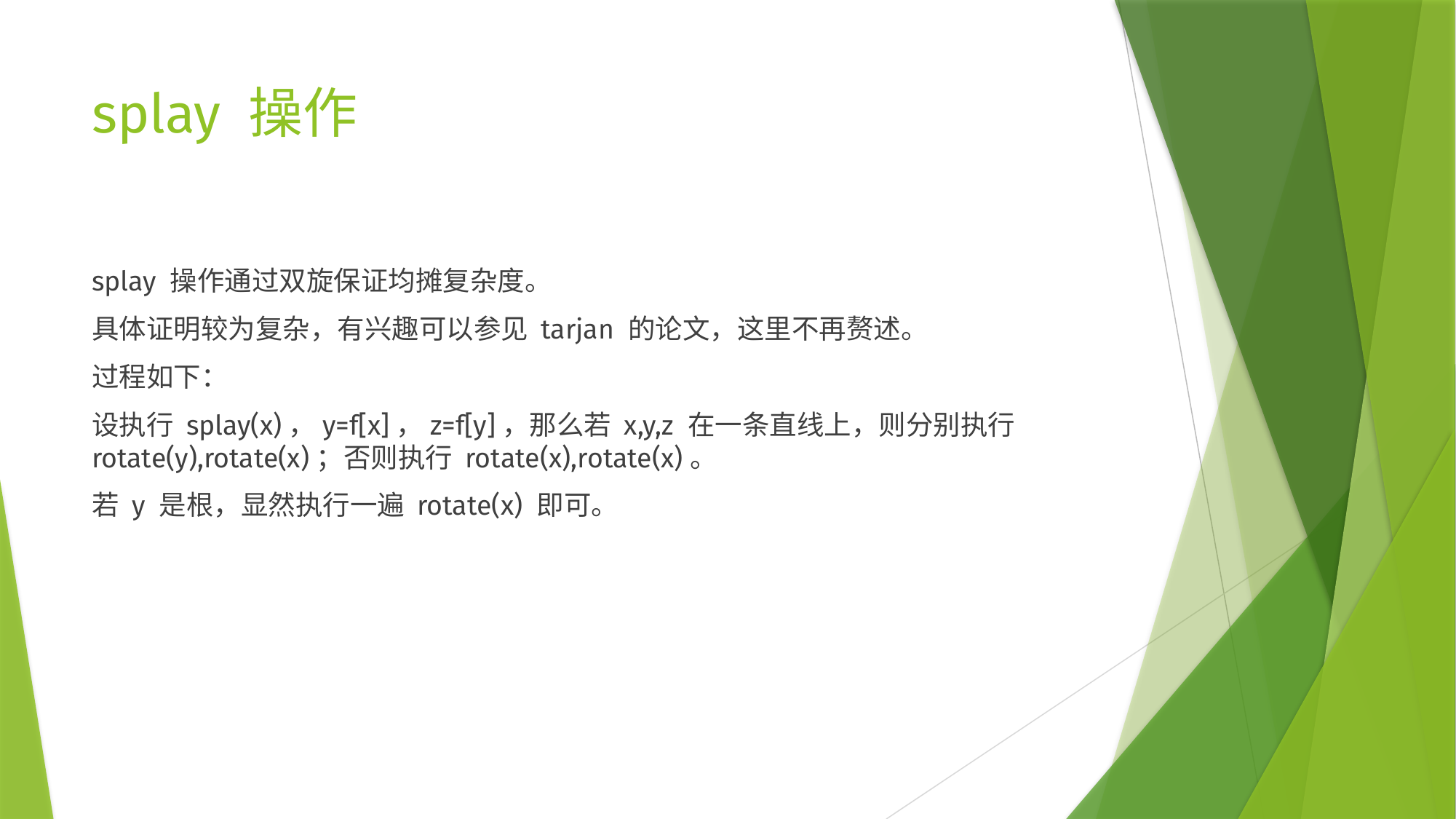

# splay 操作
splay 操作通过双旋保证均摊复杂度。
具体证明较为复杂，有兴趣可以参见 tarjan 的论文，这里不再赘述。
过程如下：
设执行 splay(x)，y=f[x]，z=f[y]，那么若 x,y,z 在一条直线上，则分别执行 rotate(y),rotate(x)；否则执行 rotate(x),rotate(x)。
若 y 是根，显然执行一遍 rotate(x) 即可。